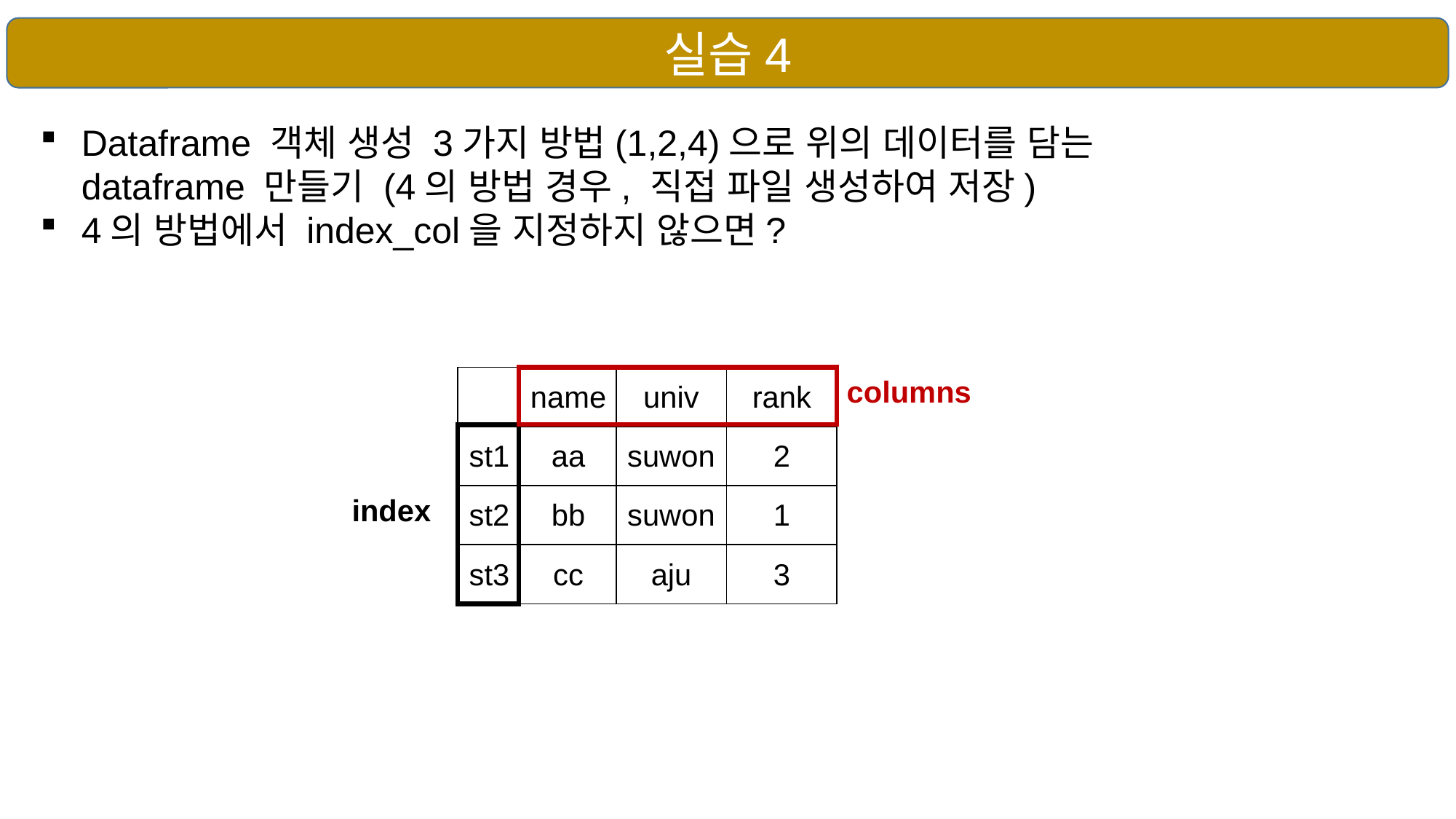

실습4
Dataframe 객체 생성 3가지 방법(1,2,4)으로 위의 데이터를 담는 dataframe 만들기 (4의 방법 경우, 직접 파일 생성하여 저장)
4의 방법에서 index_col을 지정하지 않으면?
columns

|  | name | univ | rank |
| --- | --- | --- | --- |
| st1 | aa | suwon | 2 |
| st2 | bb | suwon | 1 |
| st3 | cc | aju | 3 |

index